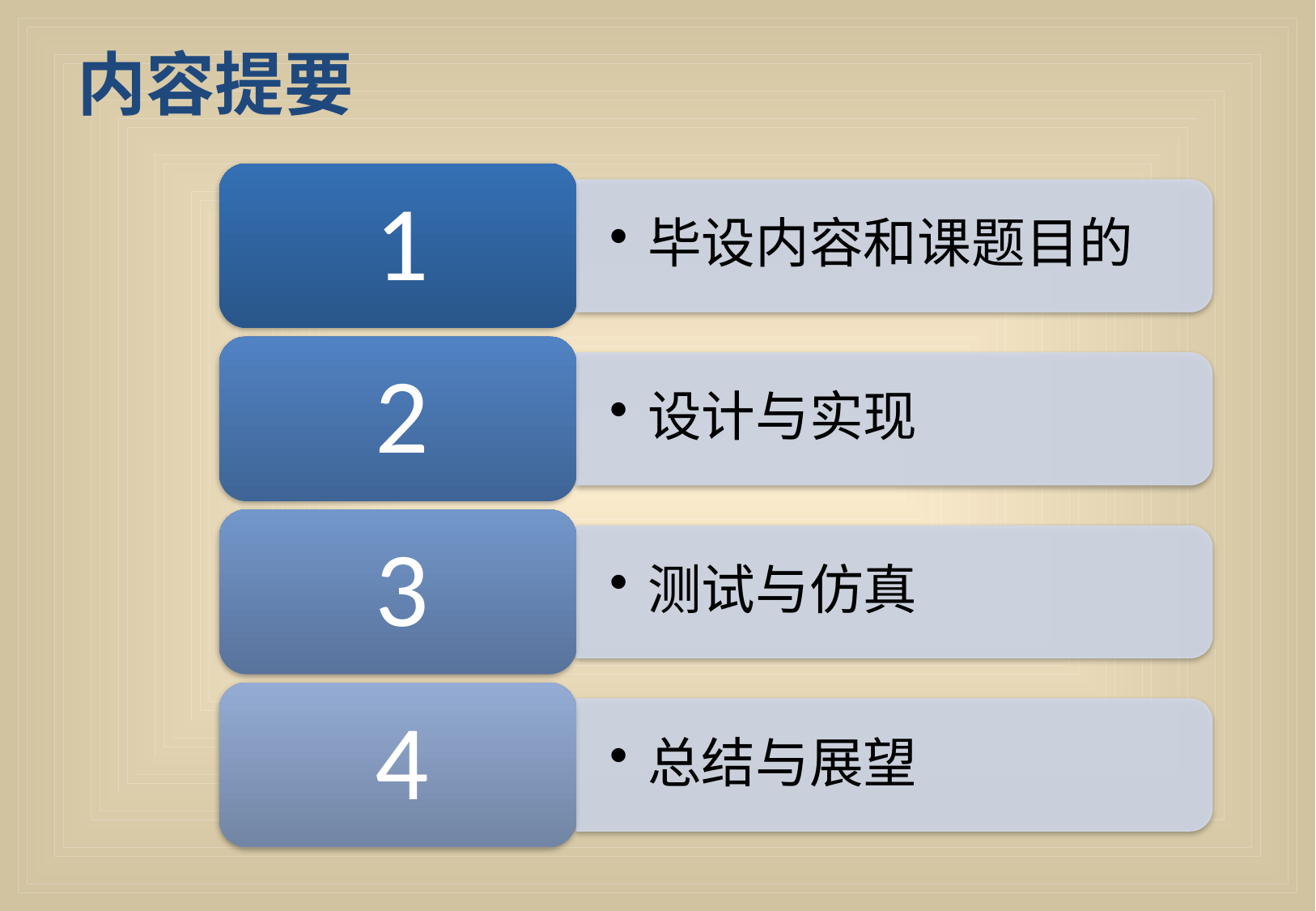

内容提要
毕设内容和课题目的
1
设计与实现
2
测试与仿真
3
总结与展望
4